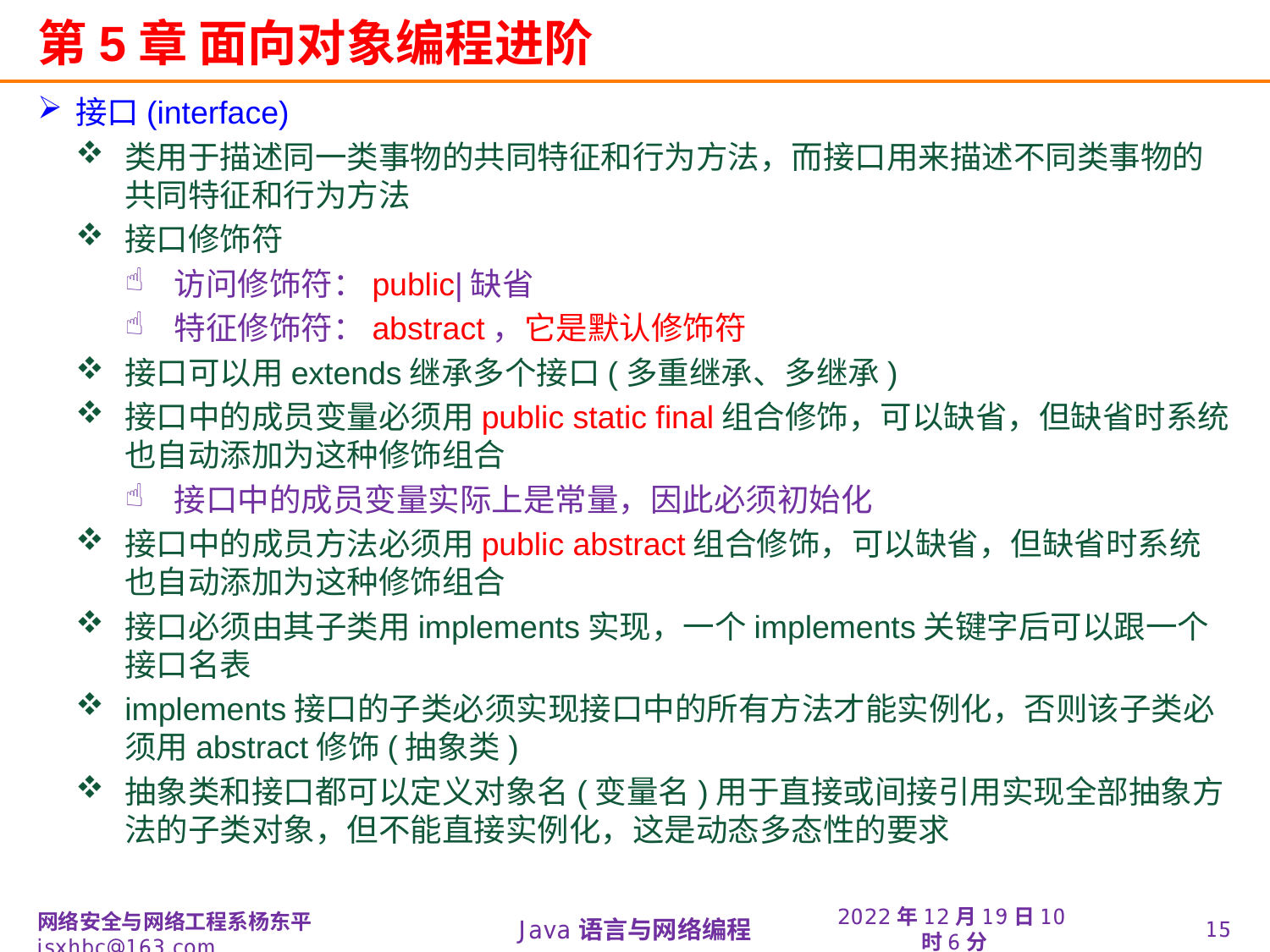

# 第5章 面向对象编程进阶
接口(interface)
类用于描述同一类事物的共同特征和行为方法，而接口用来描述不同类事物的共同特征和行为方法
接口修饰符
访问修饰符：public|缺省
特征修饰符：abstract，它是默认修饰符
接口可以用extends继承多个接口(多重继承、多继承)
接口中的成员变量必须用public static final组合修饰，可以缺省，但缺省时系统也自动添加为这种修饰组合
接口中的成员变量实际上是常量，因此必须初始化
接口中的成员方法必须用public abstract组合修饰，可以缺省，但缺省时系统也自动添加为这种修饰组合
接口必须由其子类用implements实现，一个implements关键字后可以跟一个接口名表
implements接口的子类必须实现接口中的所有方法才能实例化，否则该子类必须用abstract修饰(抽象类)
抽象类和接口都可以定义对象名(变量名)用于直接或间接引用实现全部抽象方法的子类对象，但不能直接实例化，这是动态多态性的要求